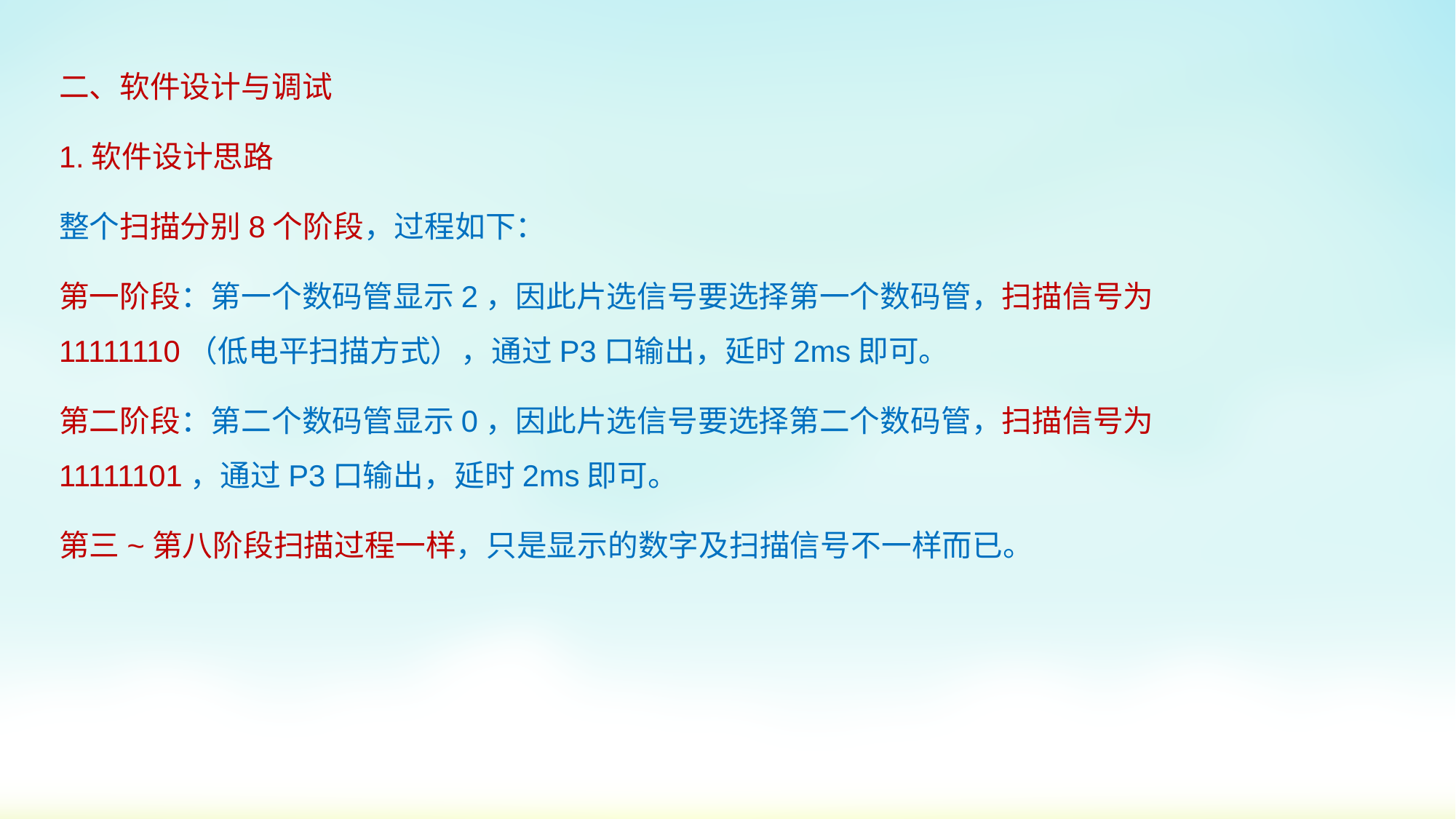

二、软件设计与调试
1.软件设计思路
整个扫描分别8个阶段，过程如下：
第一阶段：第一个数码管显示2，因此片选信号要选择第一个数码管，扫描信号为11111110（低电平扫描方式），通过P3口输出，延时2ms即可。
第二阶段：第二个数码管显示0，因此片选信号要选择第二个数码管，扫描信号为11111101，通过P3口输出，延时2ms即可。
第三~第八阶段扫描过程一样，只是显示的数字及扫描信号不一样而已。